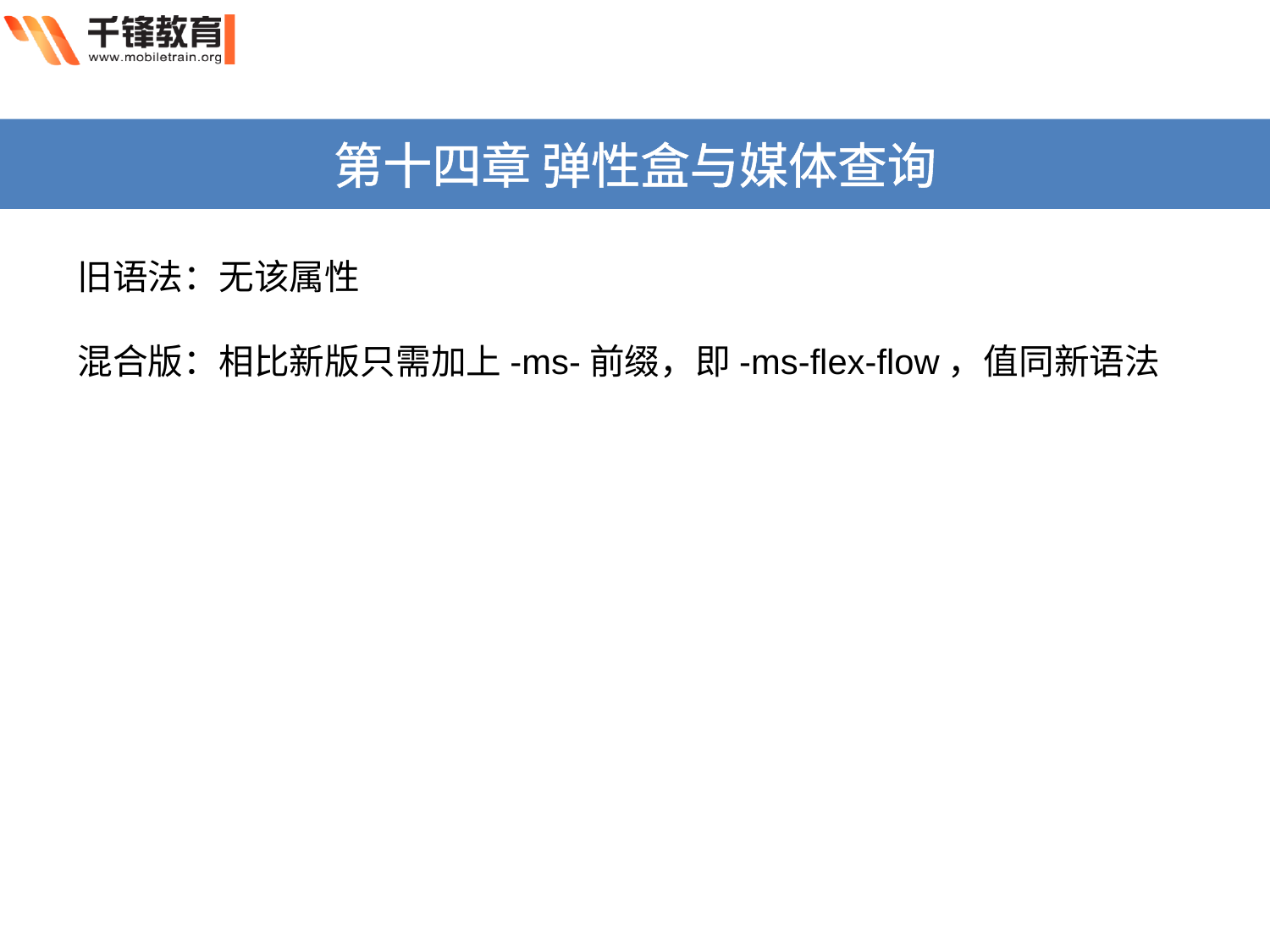

第十四章 弹性盒与媒体查询
旧语法：无该属性

混合版：相比新版只需加上-ms-前缀，即-ms-flex-flow，值同新语法